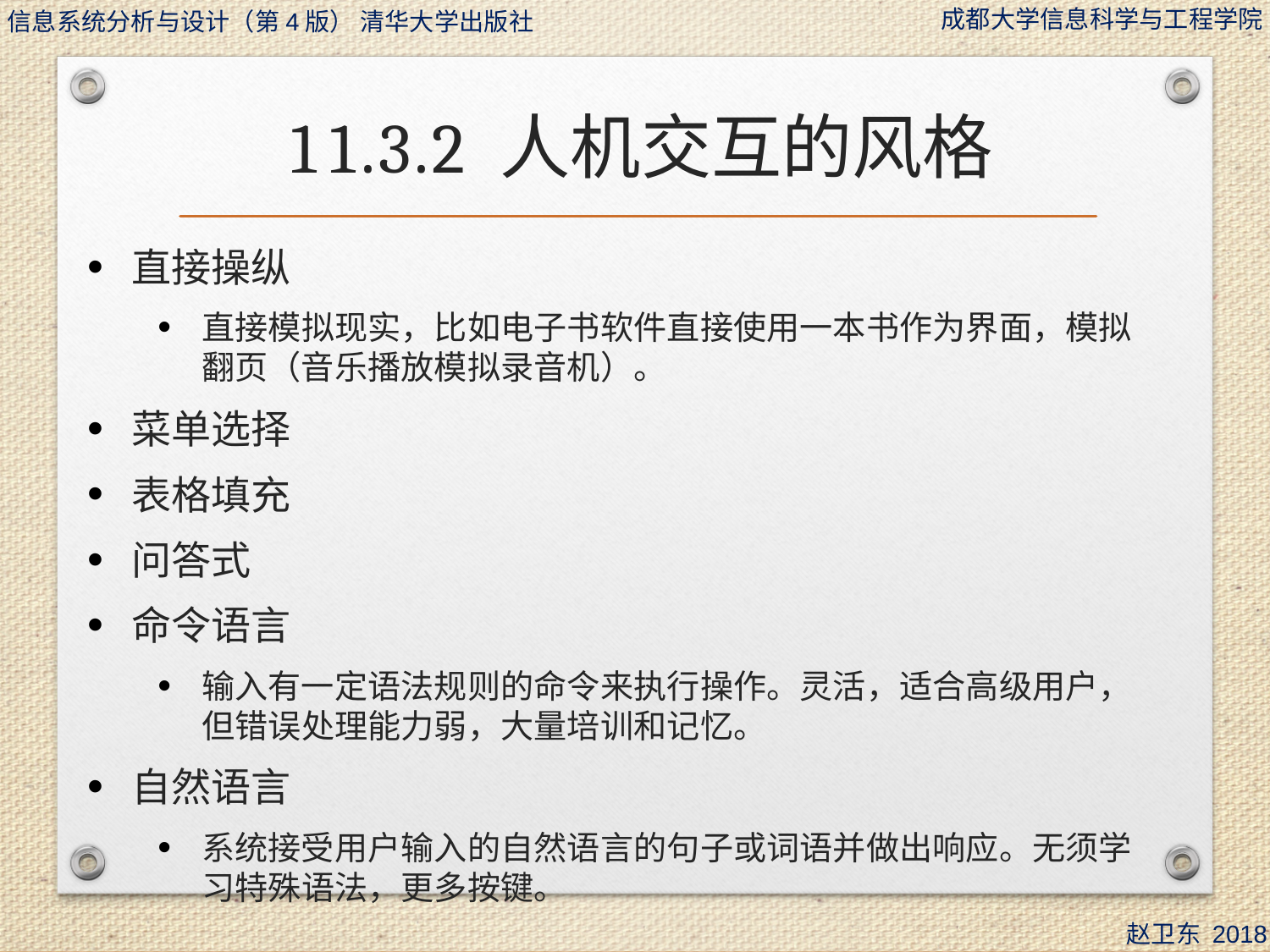

# 11.3.2 人机交互的风格
直接操纵
直接模拟现实，比如电子书软件直接使用一本书作为界面，模拟翻页（音乐播放模拟录音机）。
菜单选择
表格填充
问答式
命令语言
输入有一定语法规则的命令来执行操作。灵活，适合高级用户，但错误处理能力弱，大量培训和记忆。
自然语言
系统接受用户输入的自然语言的句子或词语并做出响应。无须学习特殊语法，更多按键。